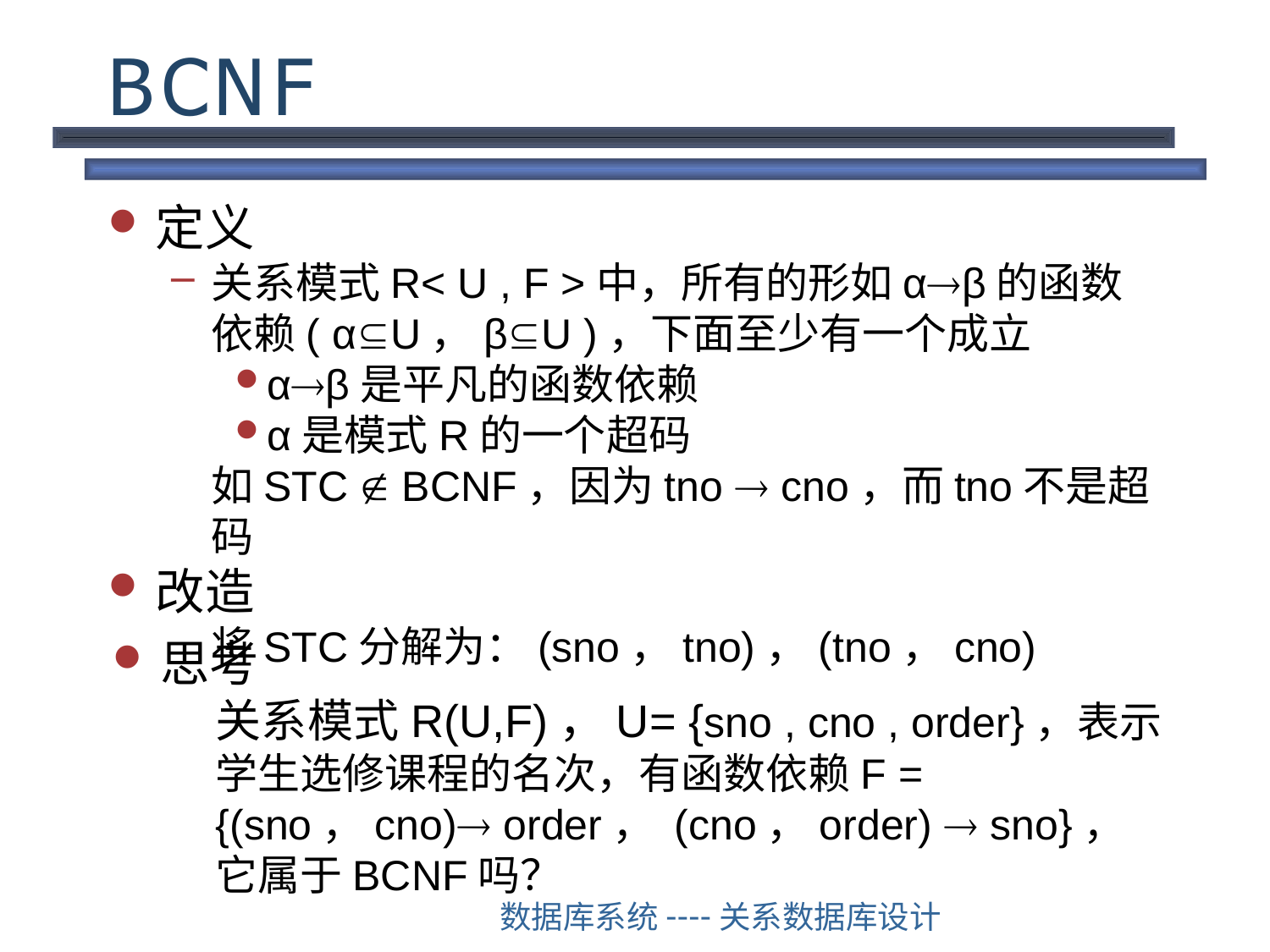

# BCNF
定义
关系模式R< U , F >中，所有的形如α→β的函数依赖( α⊆U，β⊆U )，下面至少有一个成立
α→β是平凡的函数依赖
α是模式R的一个超码
	如STC ∉ BCNF，因为tno → cno，而tno不是超码
改造
	将STC分解为：(sno，tno)，(tno，cno)
思考
	关系模式R(U,F)，U= {sno , cno , order}，表示学生选修课程的名次，有函数依赖F = {(sno，cno)→ order， (cno，order) → sno}，它属于BCNF吗？

数据库系统----关系数据库设计